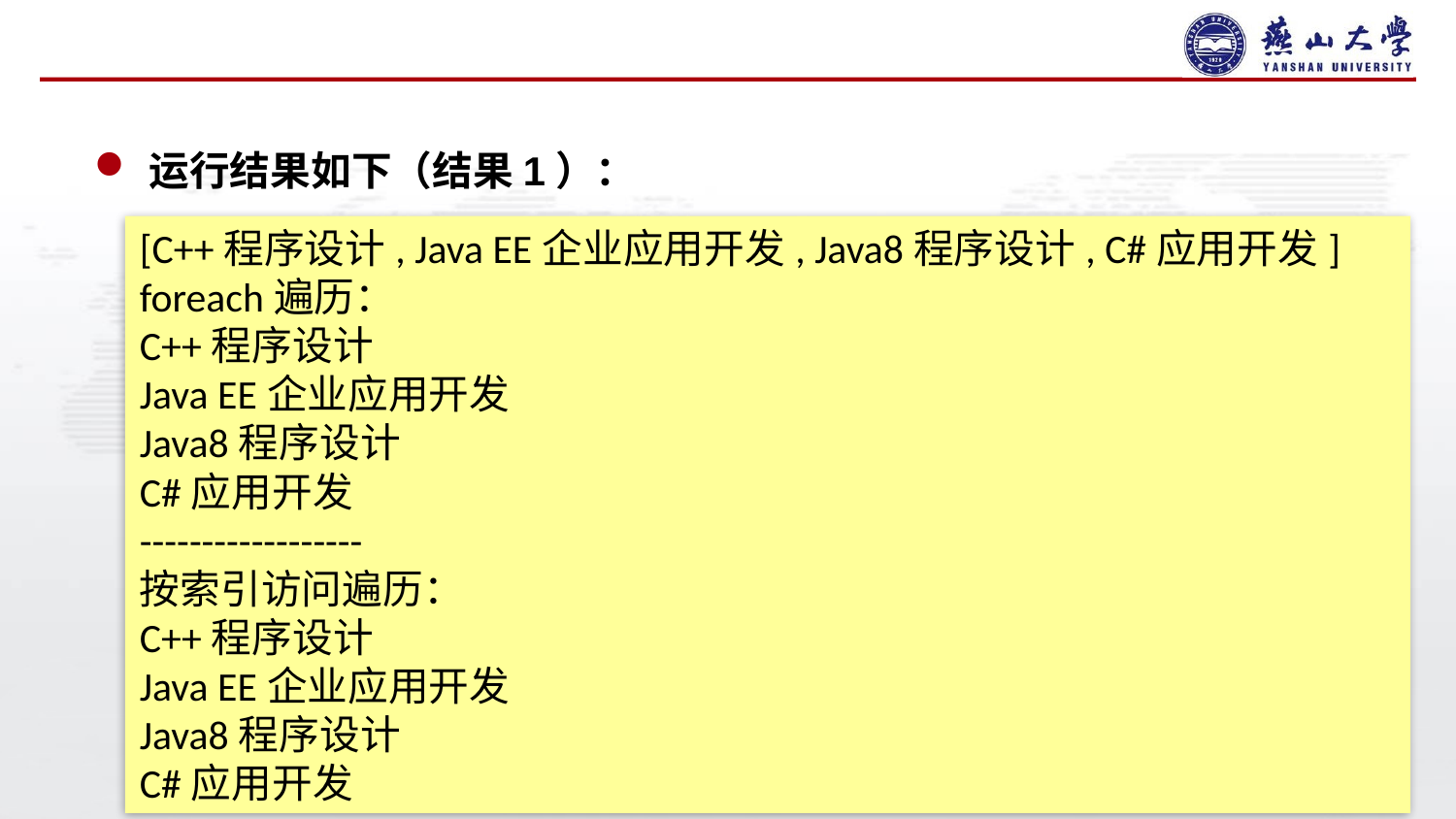

#
运行结果如下（结果1）：

[C++程序设计, Java EE企业应用开发, Java8程序设计, C#应用开发]
foreach遍历：
C++程序设计
Java EE企业应用开发
Java8程序设计
C#应用开发
------------------
按索引访问遍历：
C++程序设计
Java EE企业应用开发
Java8程序设计
C#应用开发